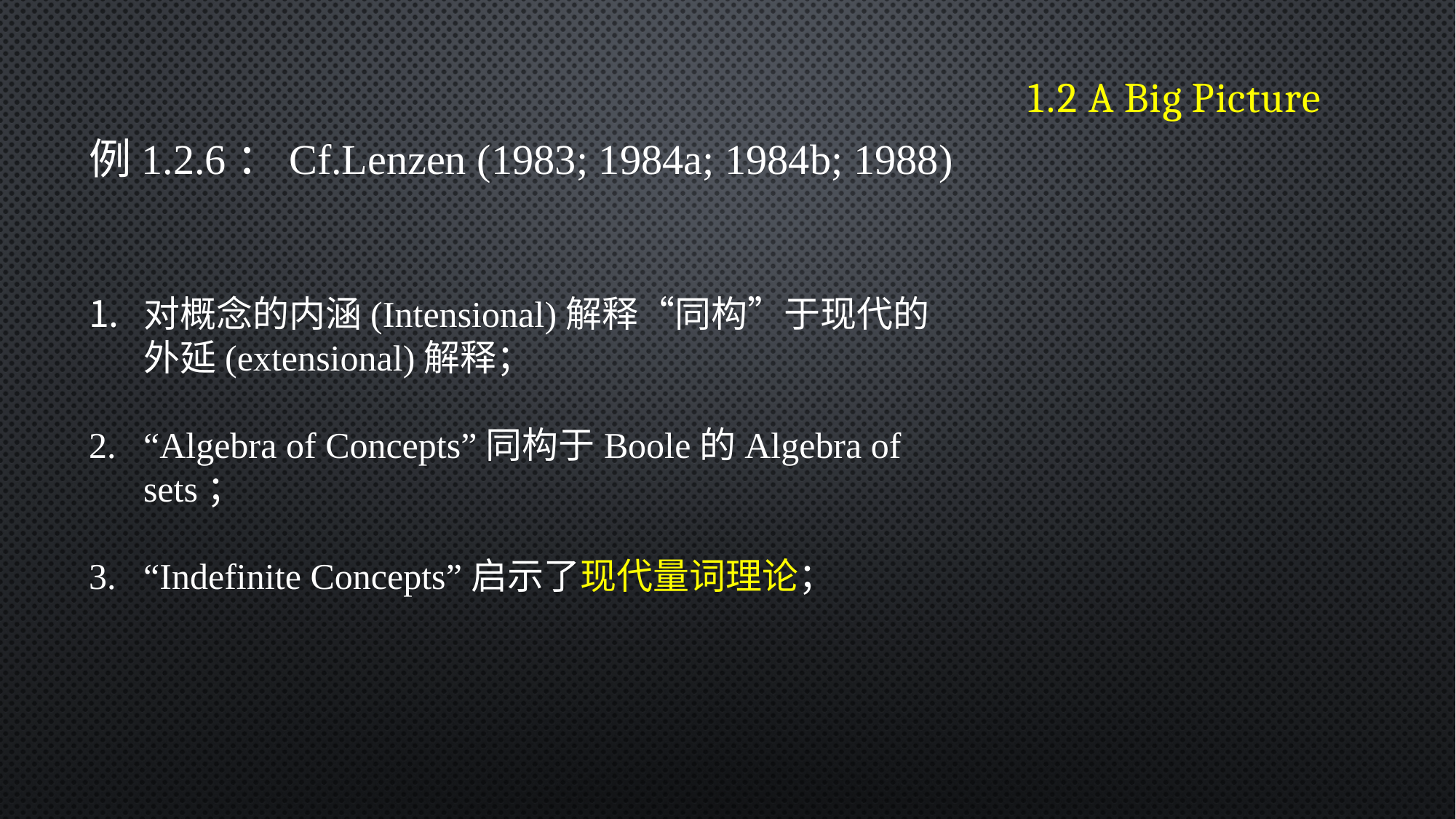

1.2 A Big Picture
例1.2.6：Cf.Lenzen (1983; 1984a; 1984b; 1988)
对概念的内涵(Intensional)解释“同构”于现代的外延(extensional)解释；

“Algebra of Concepts”同构于Boole的Algebra of sets；

“Indefinite Concepts”启示了现代量词理论；